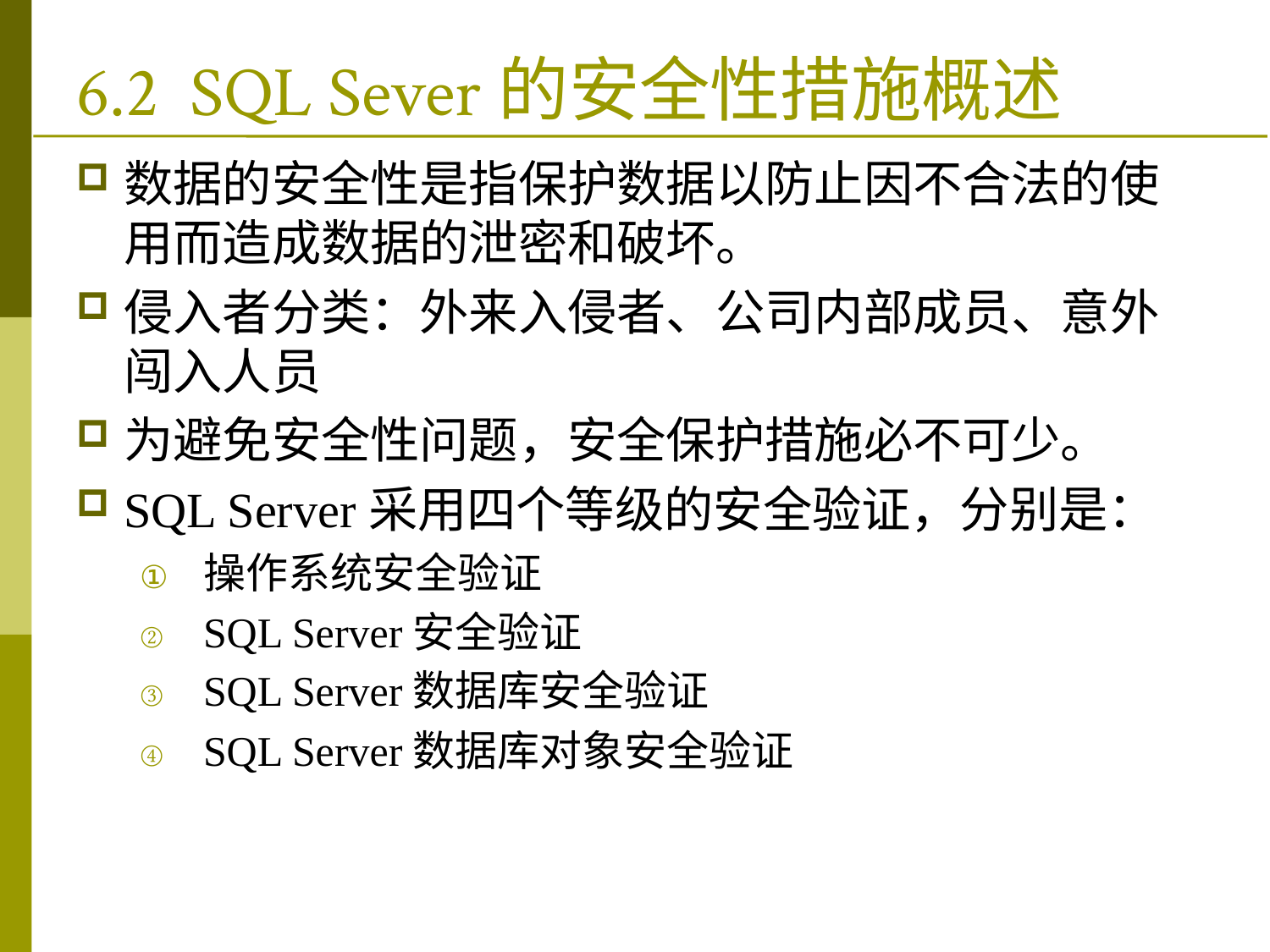

# 6.2  SQL Sever的安全性措施概述
数据的安全性是指保护数据以防止因不合法的使用而造成数据的泄密和破坏。
侵入者分类：外来入侵者、公司内部成员、意外闯入人员
为避免安全性问题，安全保护措施必不可少。
SQL Server采用四个等级的安全验证，分别是：
操作系统安全验证
SQL Server安全验证
SQL Server数据库安全验证
SQL Server数据库对象安全验证